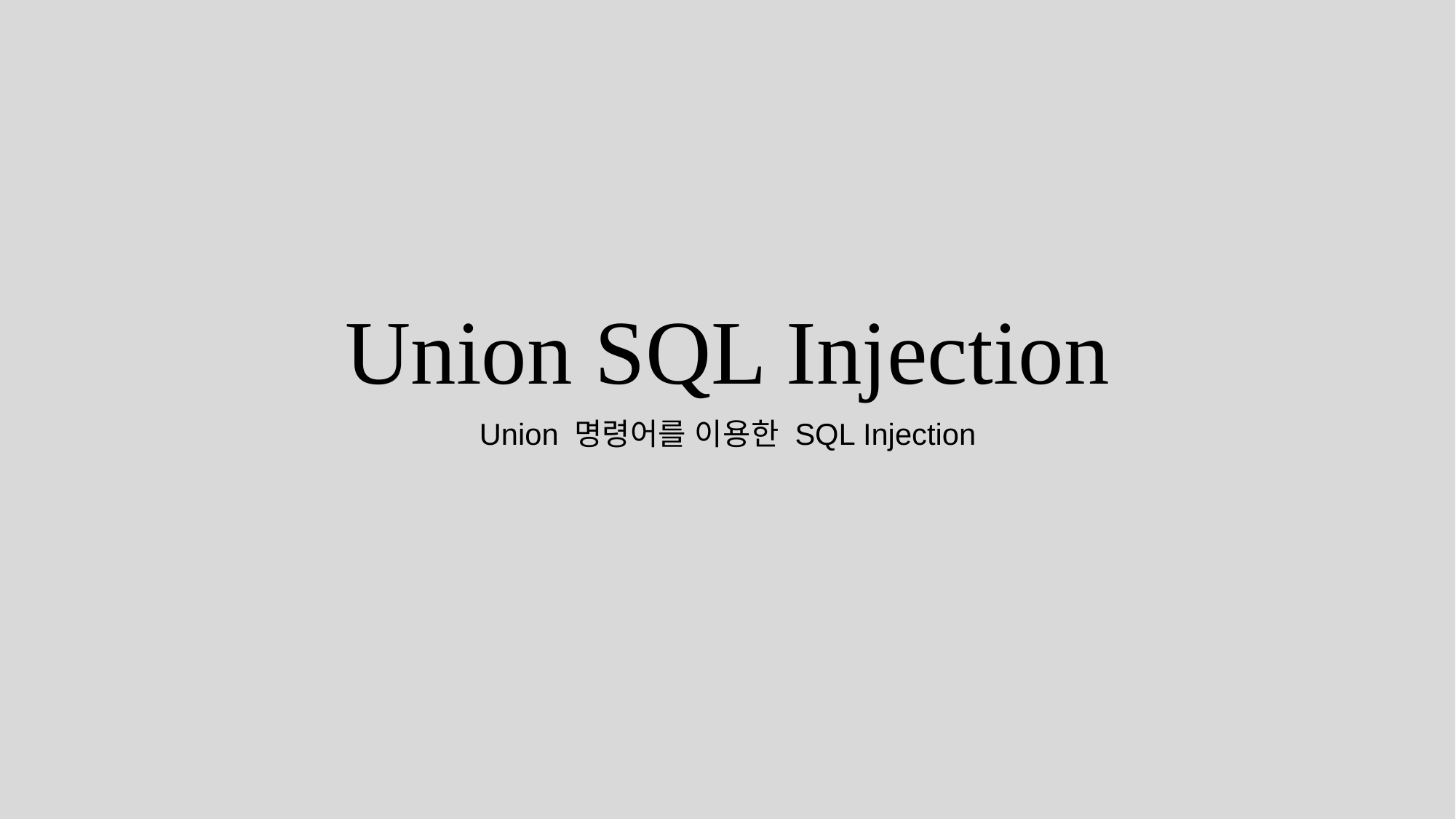

Union SQL Injection
Union 명령어를 이용한 SQL Injection